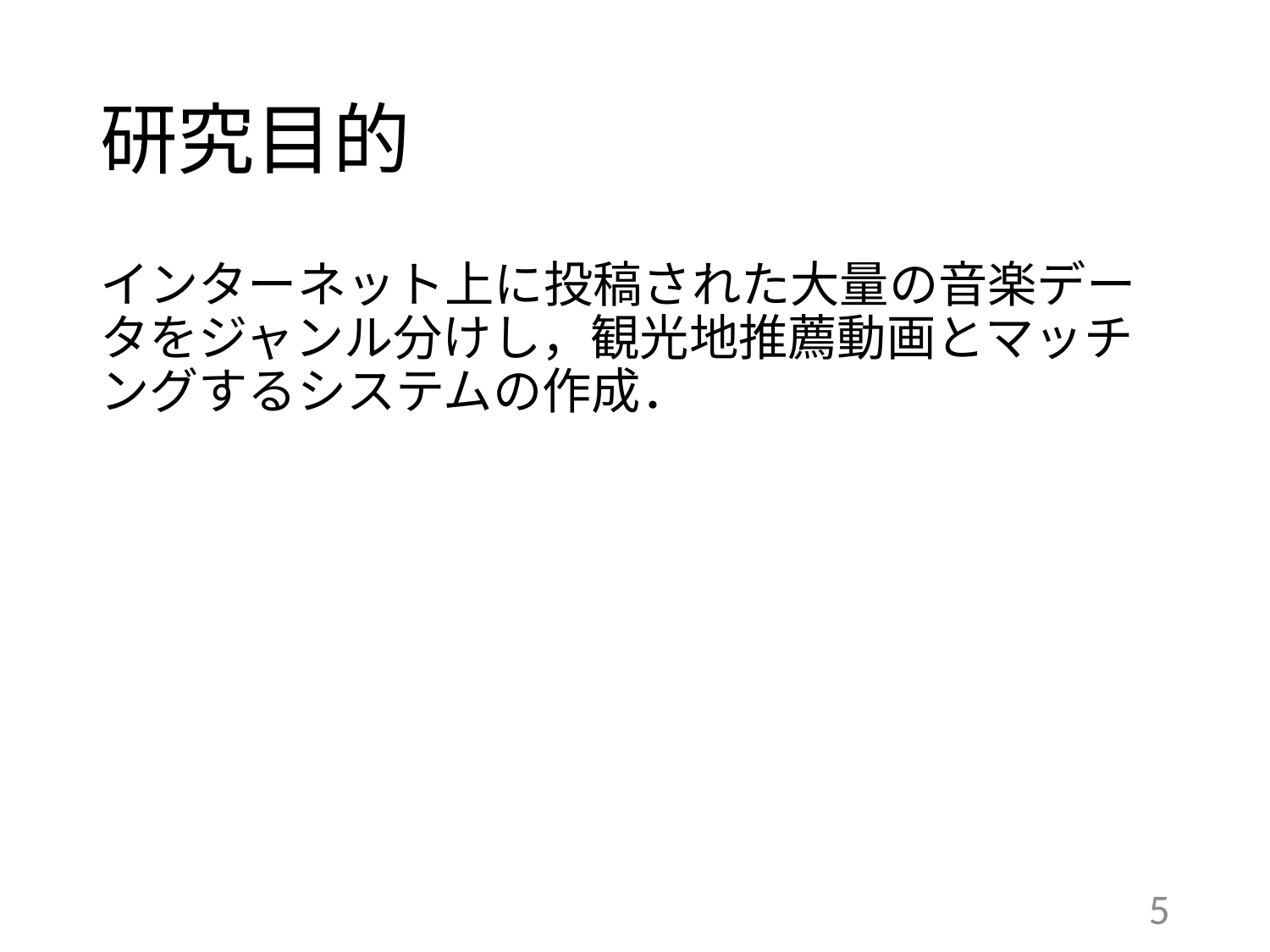

# 研究目的
インターネット上に投稿された大量の音楽データをジャンル分けし，観光地推薦動画とマッチングするシステムの作成．
5